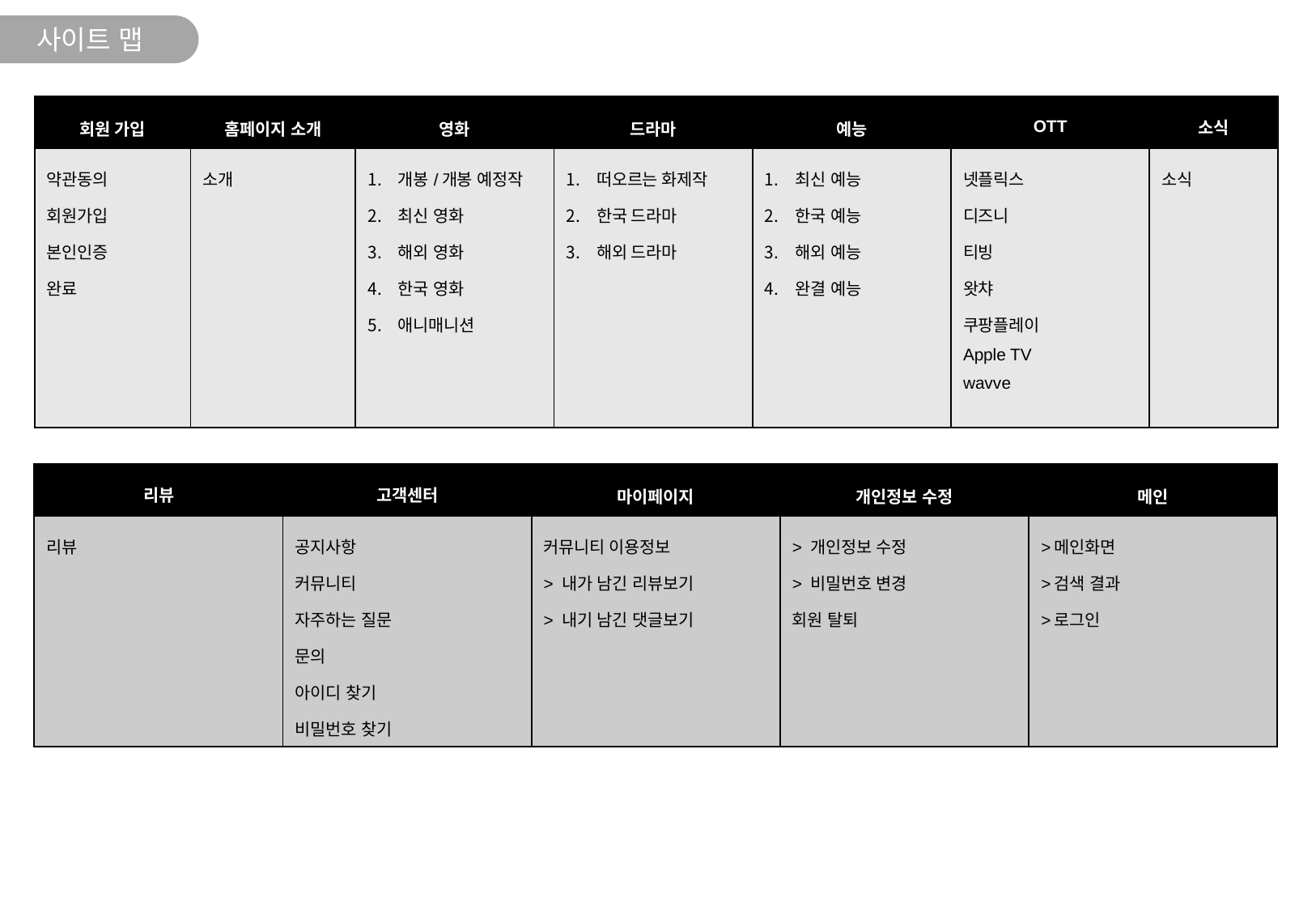

사이트 맵
| 회원 가입​ | 홈페이지 소개​ | 영화 | 드라마 | 예능 | OTT | 소식 |
| --- | --- | --- | --- | --- | --- | --- |
| 약관동의​ 회원가입​ 본인인증​ 완료​ | 소개 | 개봉/개봉 예정작​ 최신 영화 해외 영화 한국 영화 애니매니션 | 떠오르는 화제작 한국 드라마 해외 드라마 | 최신 예능 한국 예능 해외 예능 완결 예능​ | 넷플릭스​ 디즈니 티빙 왓챠 쿠팡플레이 Apple TV wavve ​ | 소식 |
| 리뷰 | 고객센터 | 마이페이지 | 개인정보 수정 | 메인​ |
| --- | --- | --- | --- | --- |
| 리뷰 | 공지사항  커뮤니티 자주하는 질문 문의 아이디 찾기 비밀번호 찾기 | 커뮤니티 이용정보 >​ 내가 남긴 리뷰보기 > 내기 남긴 댓글보기 ​ | ​> 개인정보 수정 > 비밀번호 변경 회원 탈퇴 | >메인화면​ >검색​ 결과 >로그인​ ​ |